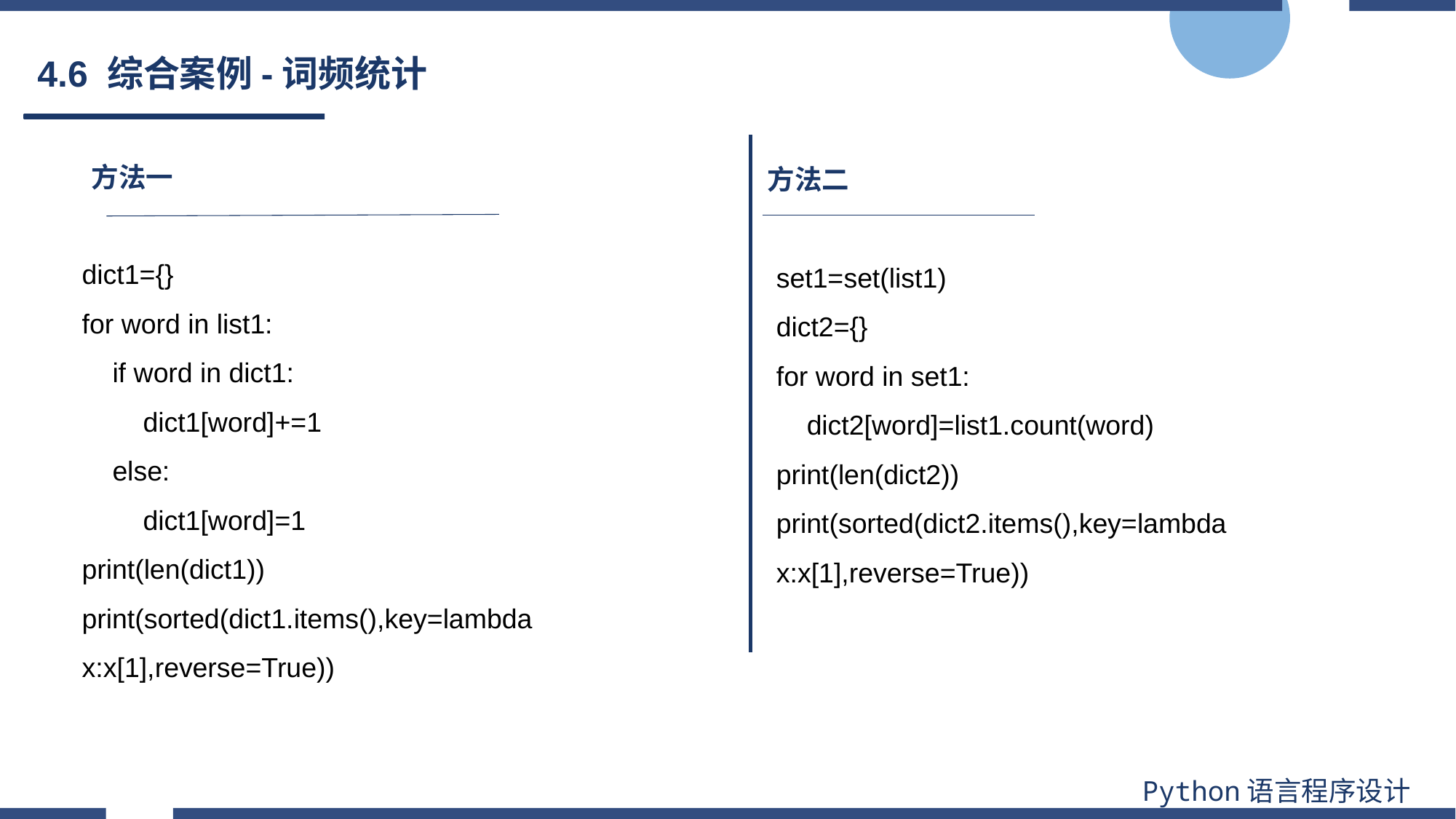

# 4.6 综合案例-词频统计
方法一
方法二
dict1={}
for word in list1:
    if word in dict1:
        dict1[word]+=1
    else:
        dict1[word]=1
print(len(dict1))
print(sorted(dict1.items(),key=lambda x:x[1],reverse=True))
set1=set(list1)
dict2={}
for word in set1:
    dict2[word]=list1.count(word)
print(len(dict2))
print(sorted(dict2.items(),key=lambda x:x[1],reverse=True))